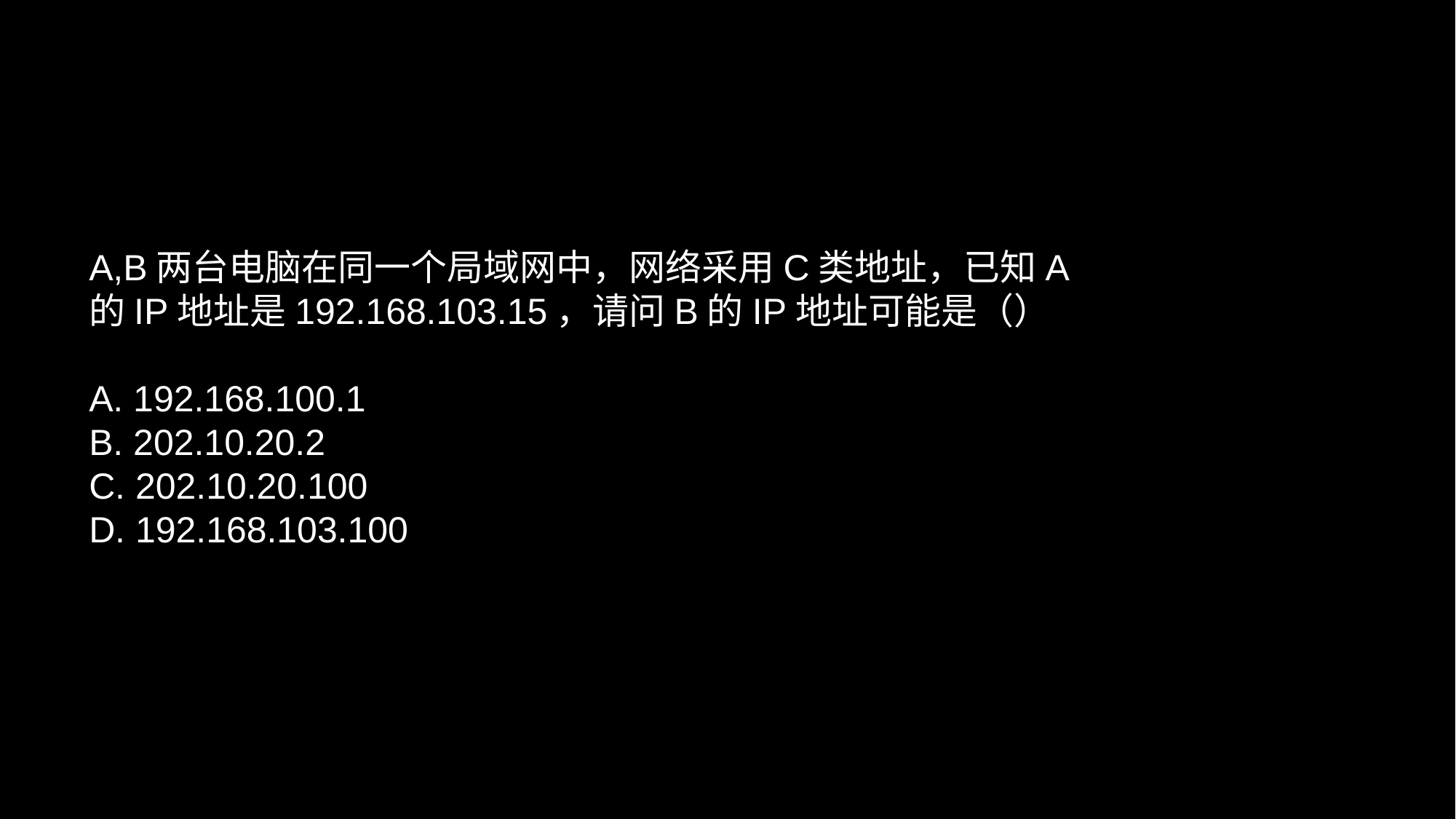

# A,B两台电脑在同一个局域网中，网络采用C类地址，已知A的IP地址是192.168.103.15，请问B的IP地址可能是（） A. 192.168.100.1 B. 202.10.20.2 C. 202.10.20.100 D. 192.168.103.100